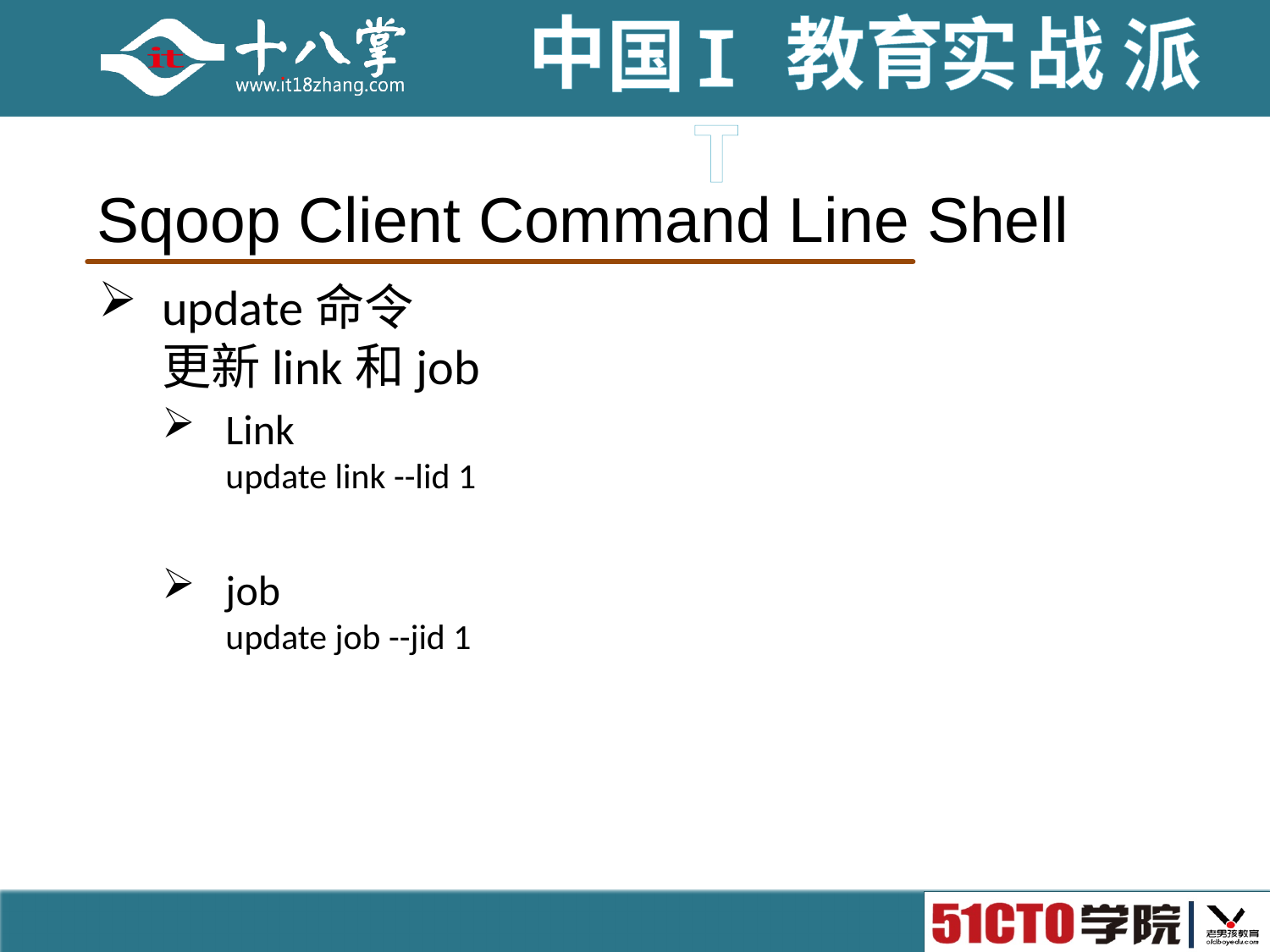

# Sqoop Client Command Line Shell
update命令
更新link和job
Link
update link --lid 1

job
update job --jid 1